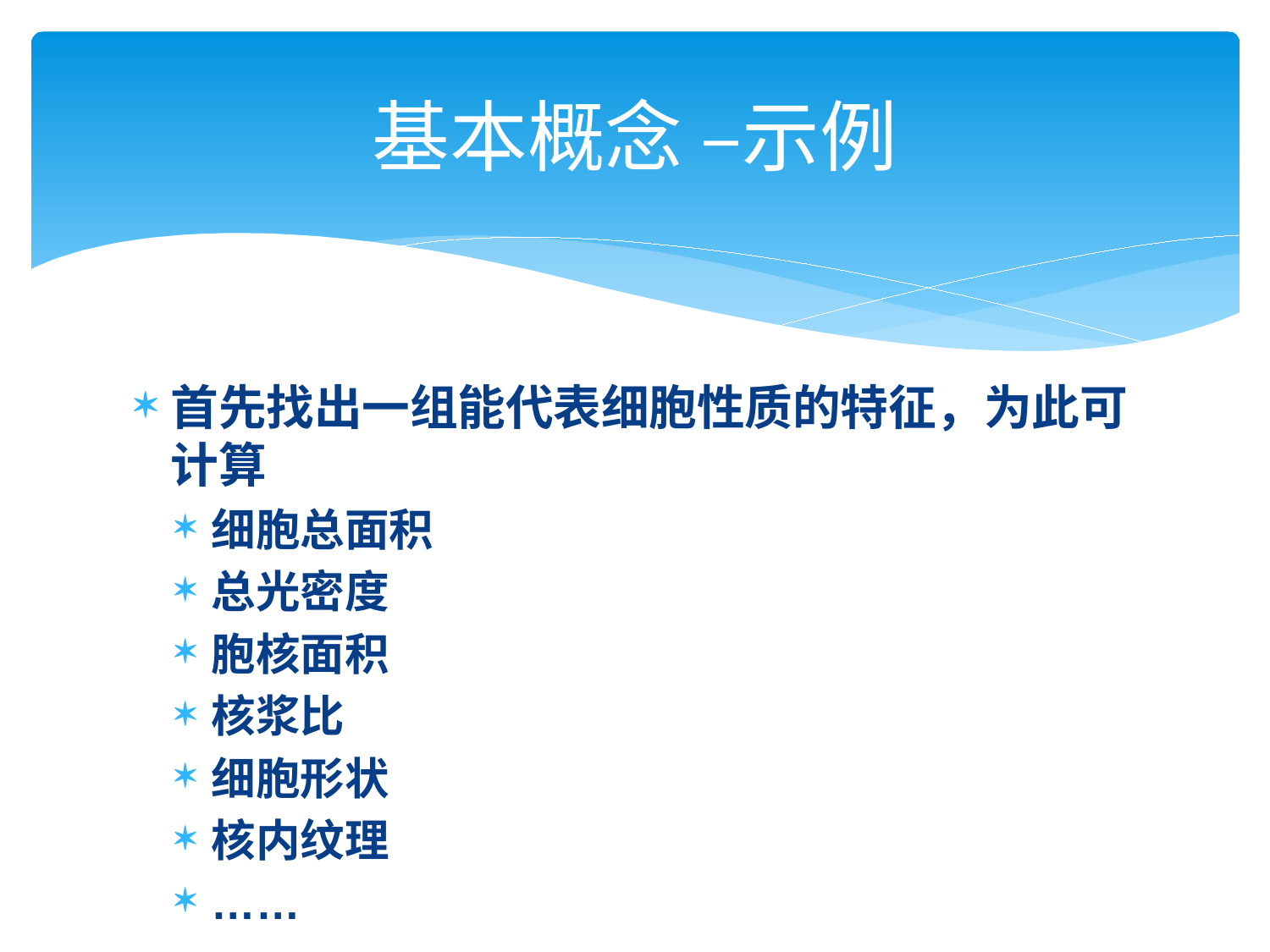

# 基本概念 –示例
首先找出一组能代表细胞性质的特征，为此可计算
细胞总面积
总光密度
胞核面积
核浆比
细胞形状
核内纹理
……